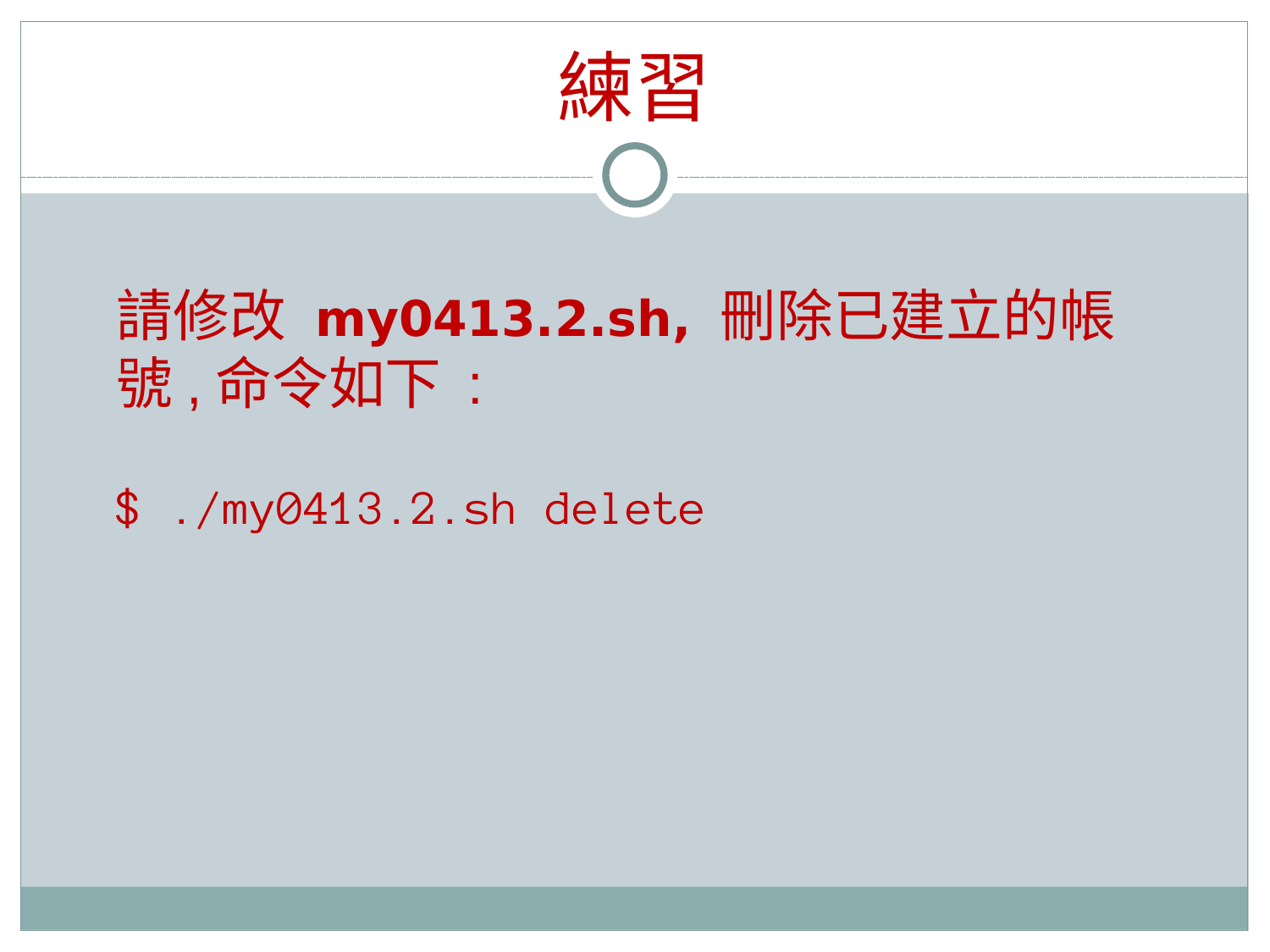

# 練習
請修改 my0413.2.sh, 刪除已建立的帳號,命令如下 :

$ ./my0413.2.sh delete